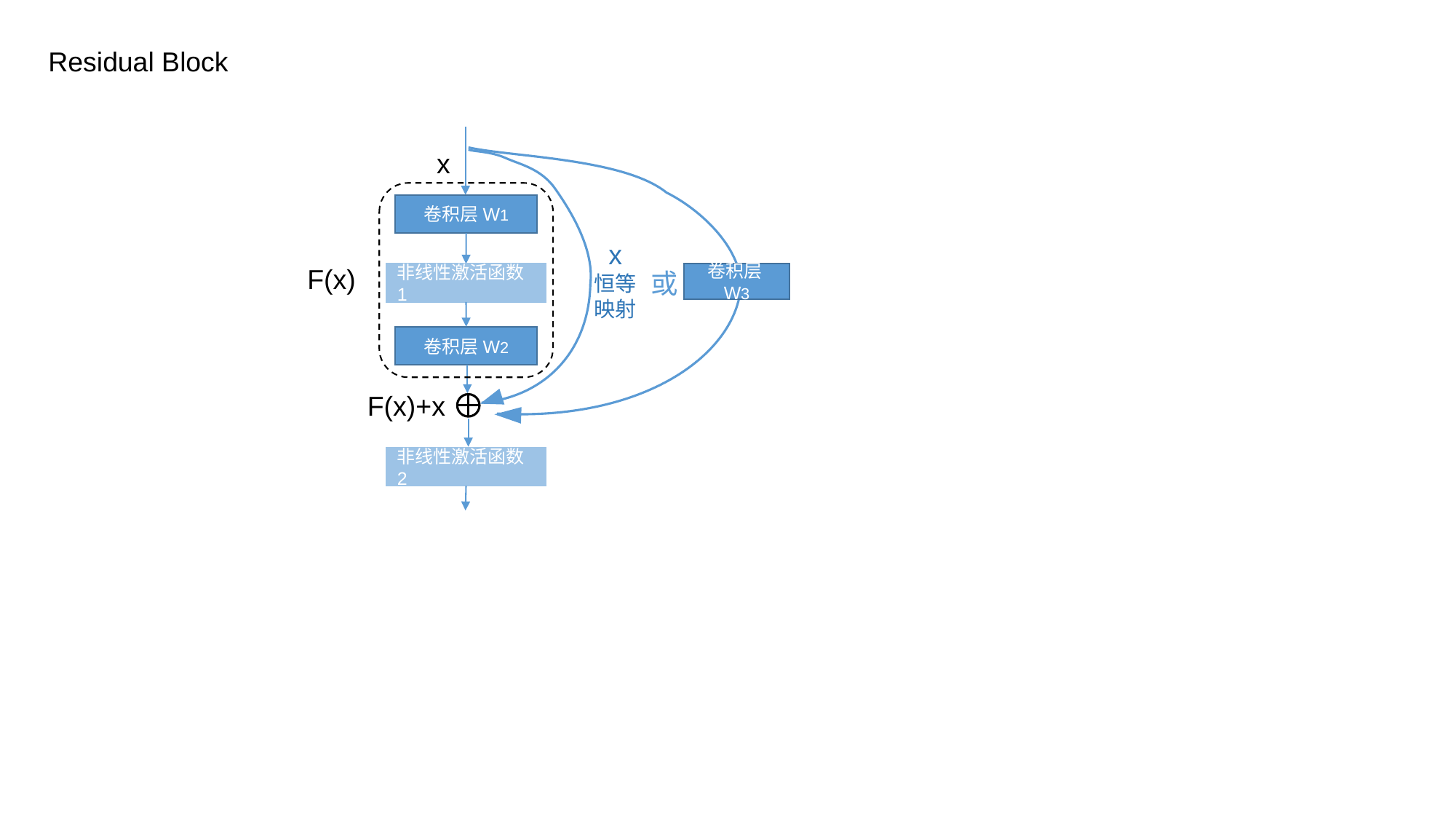

Residual Block
x

卷积层W1
x
恒等
映射
F(x)
或
卷积层W3
非线性激活函数1
卷积层W2
F(x)+x

非线性激活函数2